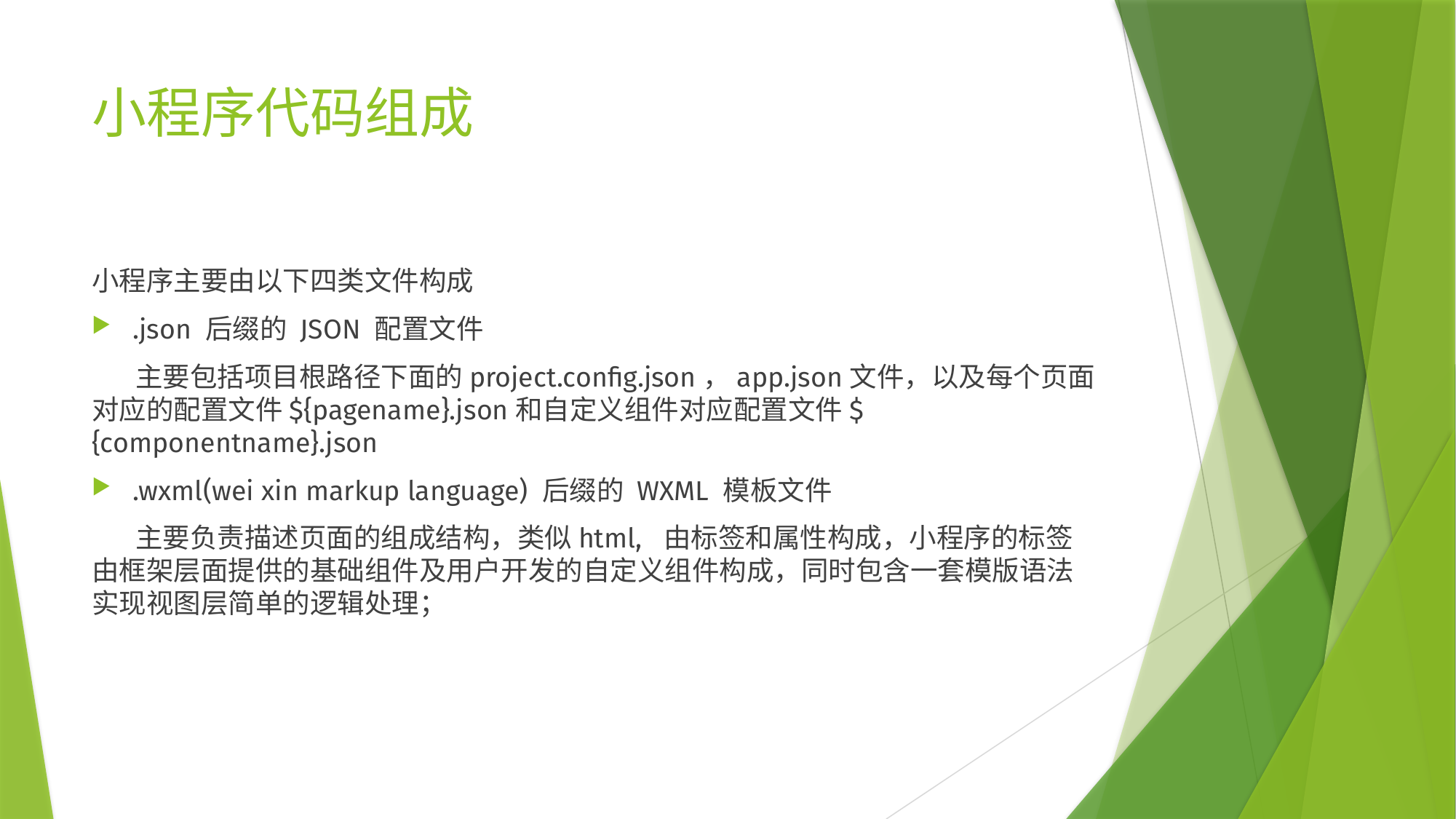

# 小程序代码组成
小程序主要由以下四类文件构成
.json 后缀的 JSON 配置文件
      主要包括项目根路径下面的project.config.json，app.json文件，以及每个页面对应的配置文件${pagename}.json和自定义组件对应配置文件${componentname}.json
.wxml(wei xin markup language) 后缀的 WXML 模板文件
      主要负责描述页面的组成结构，类似html,  由标签和属性构成，小程序的标签由框架层面提供的基础组件及用户开发的自定义组件构成，同时包含一套模版语法实现视图层简单的逻辑处理；